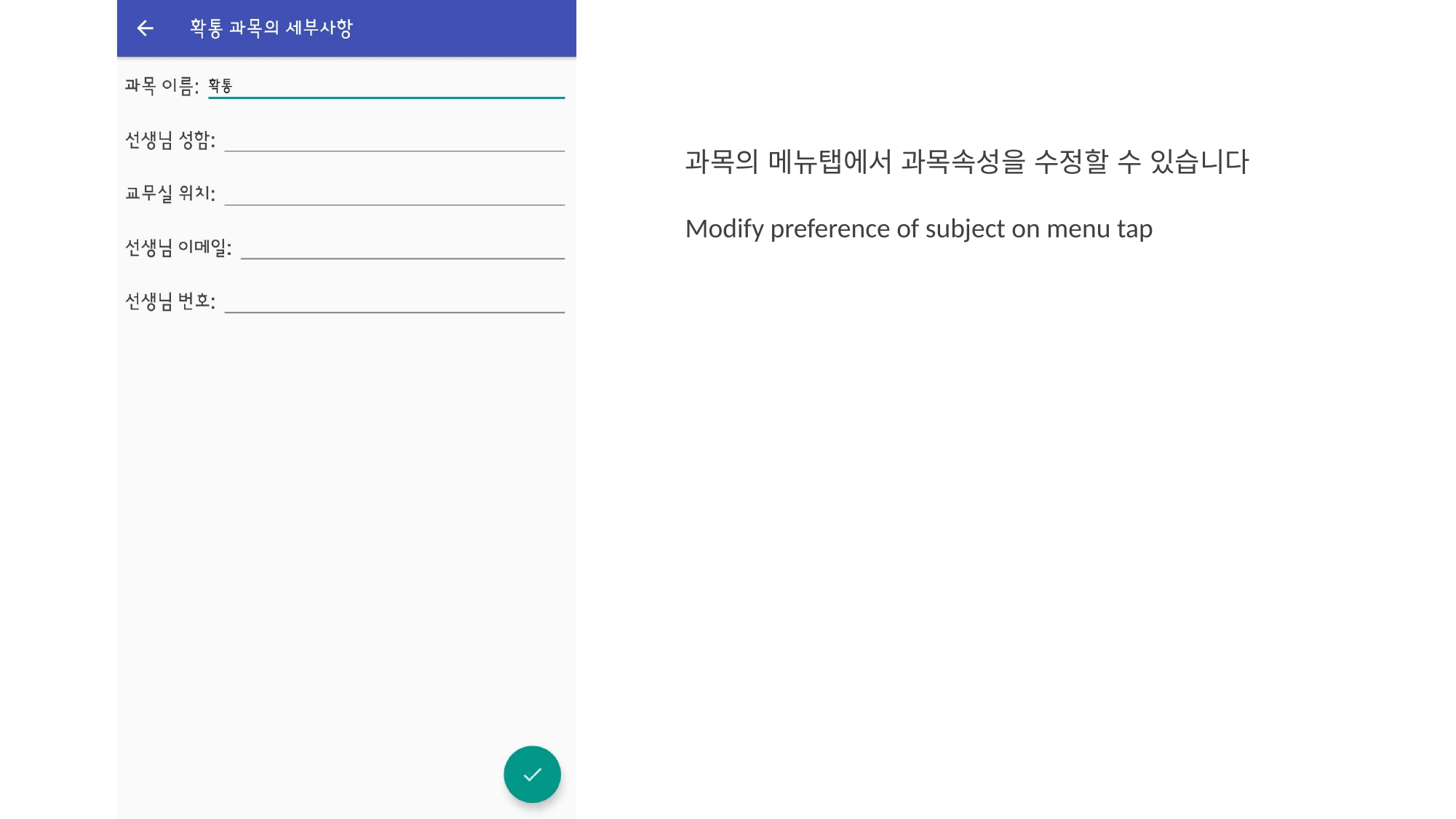

과목의 메뉴탭에서 과목속성을 수정할 수 있습니다

Modify preference of subject on menu tap